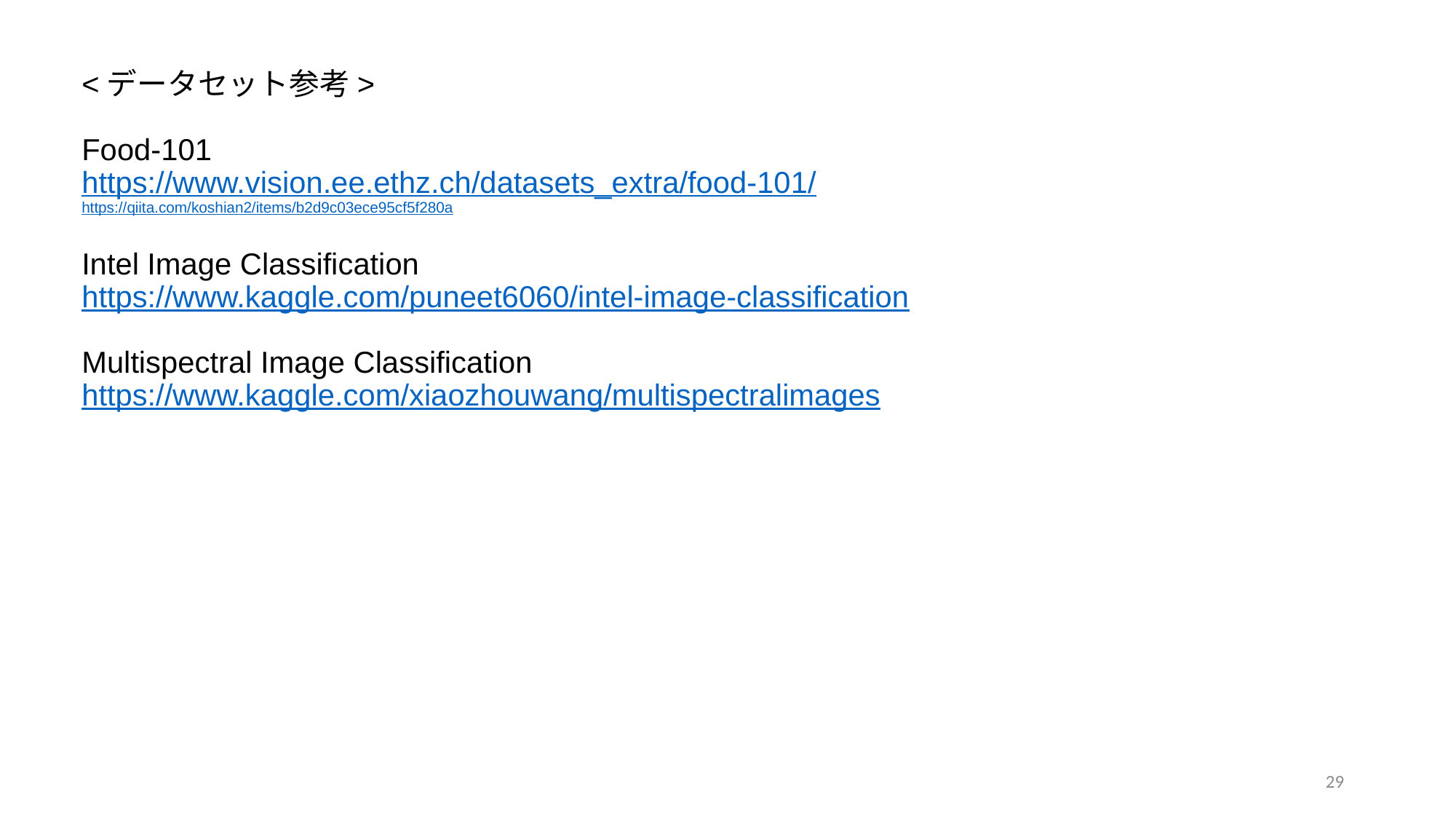

# <データセット参考> Food-101 https://www.vision.ee.ethz.ch/datasets_extra/food-101/ https://qiita.com/koshian2/items/b2d9c03ece95cf5f280a Intel Image Classification https://www.kaggle.com/puneet6060/intel-image-classification Multispectral Image Classification https://www.kaggle.com/xiaozhouwang/multispectralimages
29